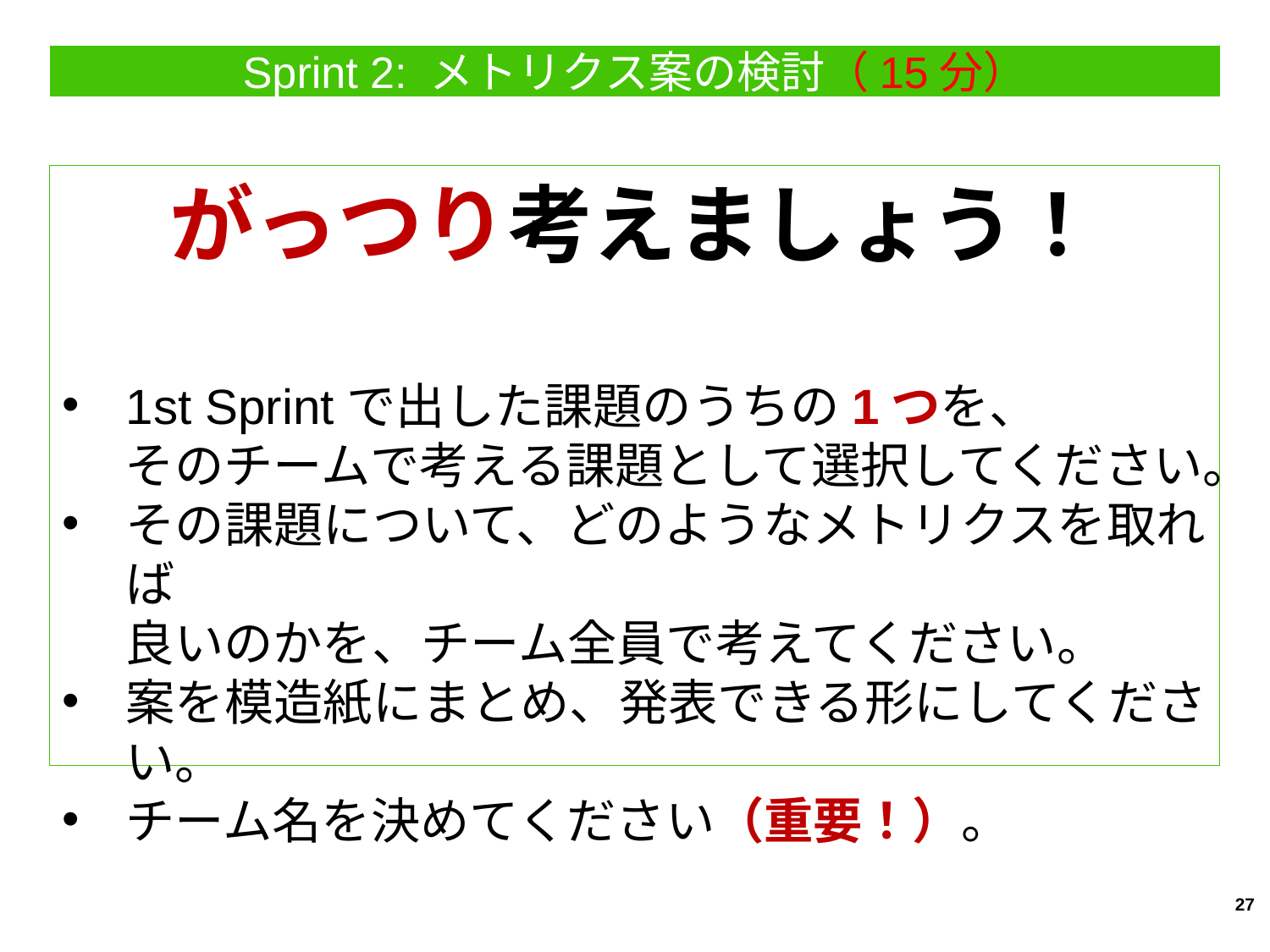

# Sprint 2: メトリクス案の検討（15分）
がっつり考えましょう！

1st Sprintで出した課題のうちの1つを、
そのチームで考える課題として選択してください。
その課題について、どのようなメトリクスを取れば
良いのかを、チーム全員で考えてください。
案を模造紙にまとめ、発表できる形にしてください。
チーム名を決めてください（重要！）。